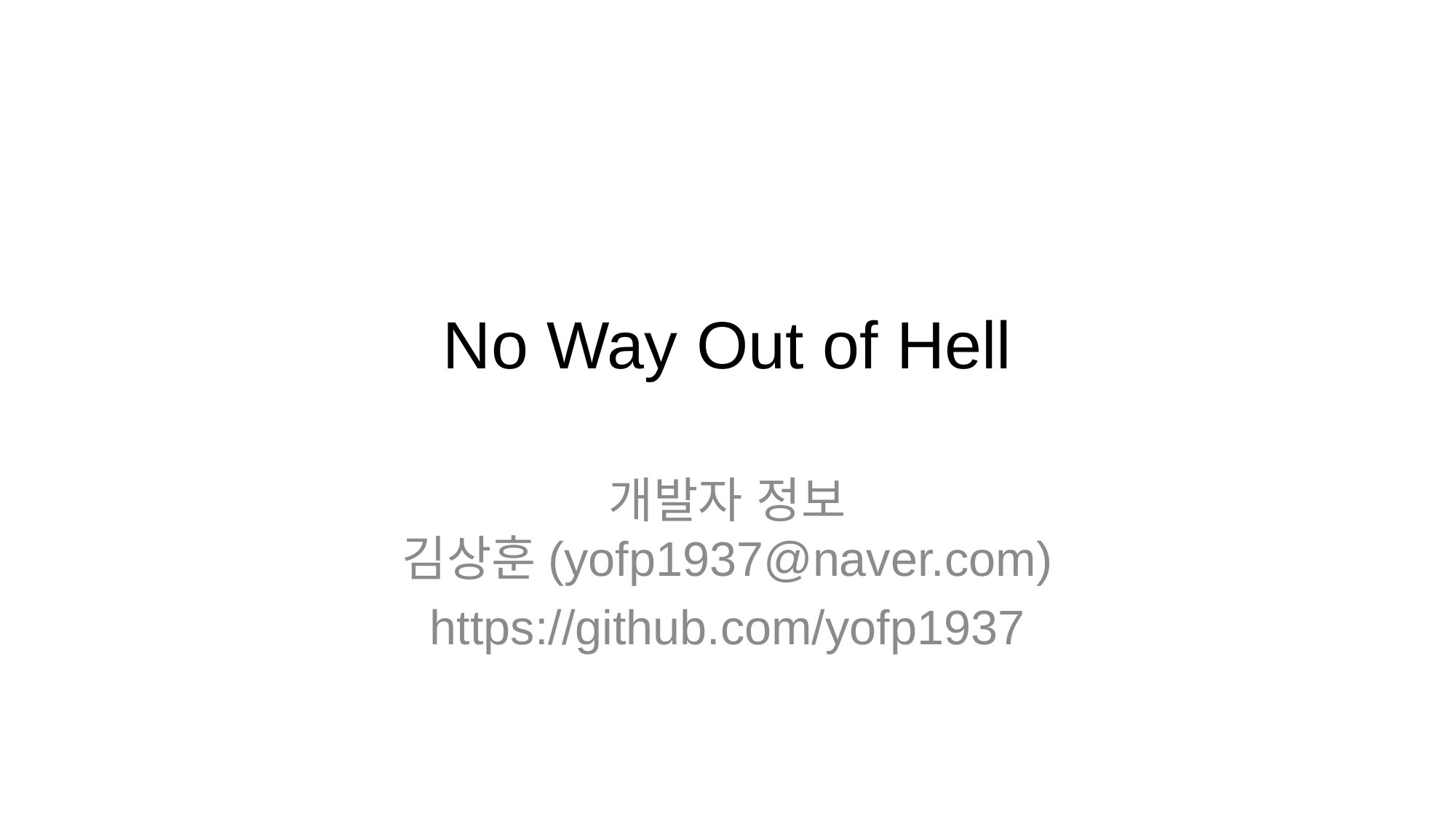

# No Way Out of Hell
개발자 정보
김상훈(yofp1937@naver.com)
https://github.com/yofp1937